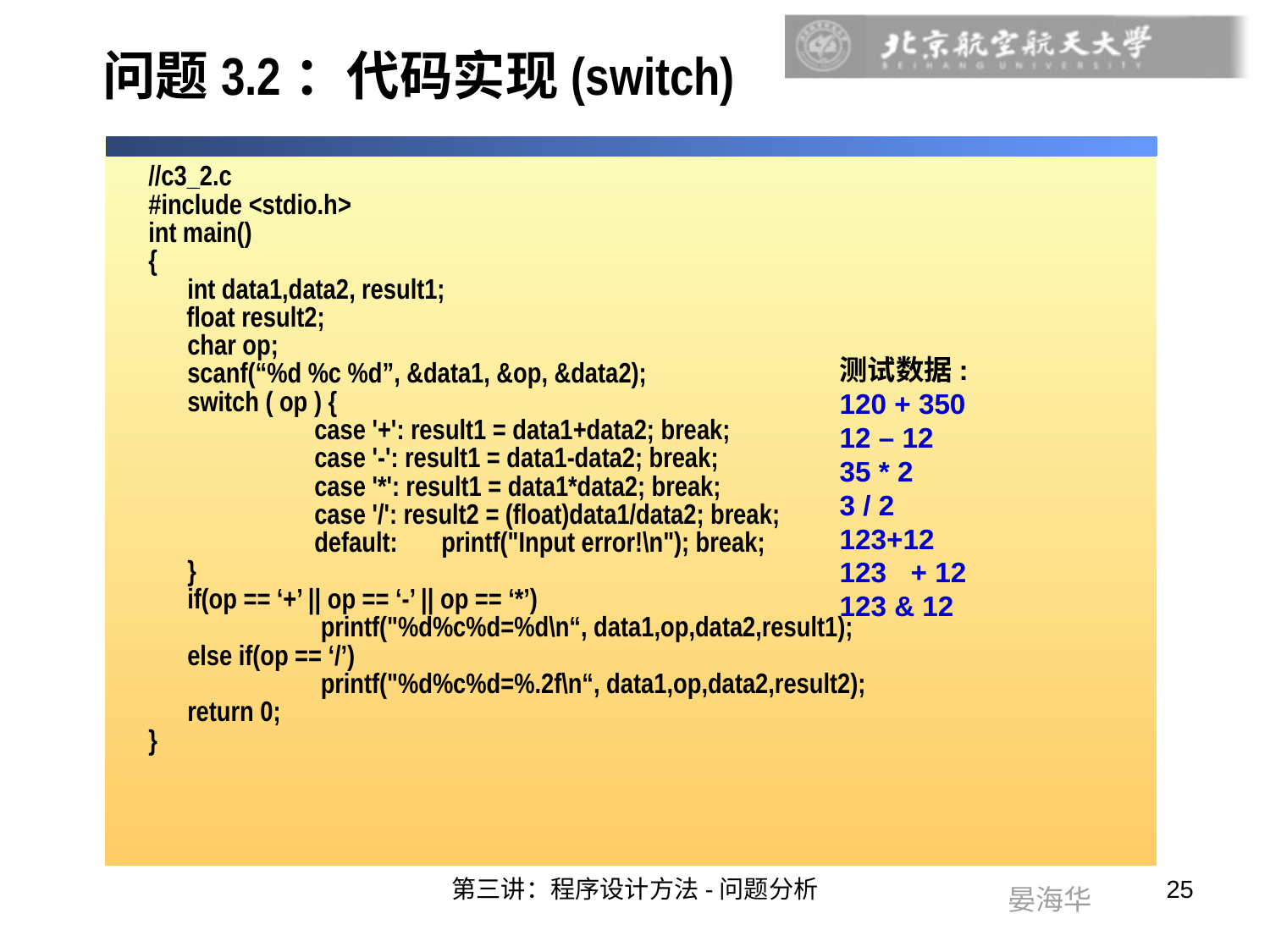

# 问题3.2：代码实现(switch)
//c3_2.c
#include <stdio.h>
int main()
{
	int data1,data2, result1;
      float result2;
	char op;
	scanf(“%d %c %d”, &data1, &op, &data2);
	switch ( op ) {
		case '+': result1 = data1+data2; break;
		case '-': result1 = data1-data2; break;
		case '*': result1 = data1*data2; break;
		case '/': result2 = (float)data1/data2; break;
		default:	printf("Input error!\n"); break;
	}
	if(op == ‘+’ || op == ‘-’ || op == ‘*’)
		 printf("%d%c%d=%d\n“, data1,op,data2,result1);
	else if(op == ‘/’)
		 printf("%d%c%d=%.2f\n“, data1,op,data2,result2);
	return 0;
}
测试数据:
120 + 350
12 – 12
35 * 2
3 / 2
123+12
   + 12
123 & 12
第三讲：程序设计方法-问题分析
25